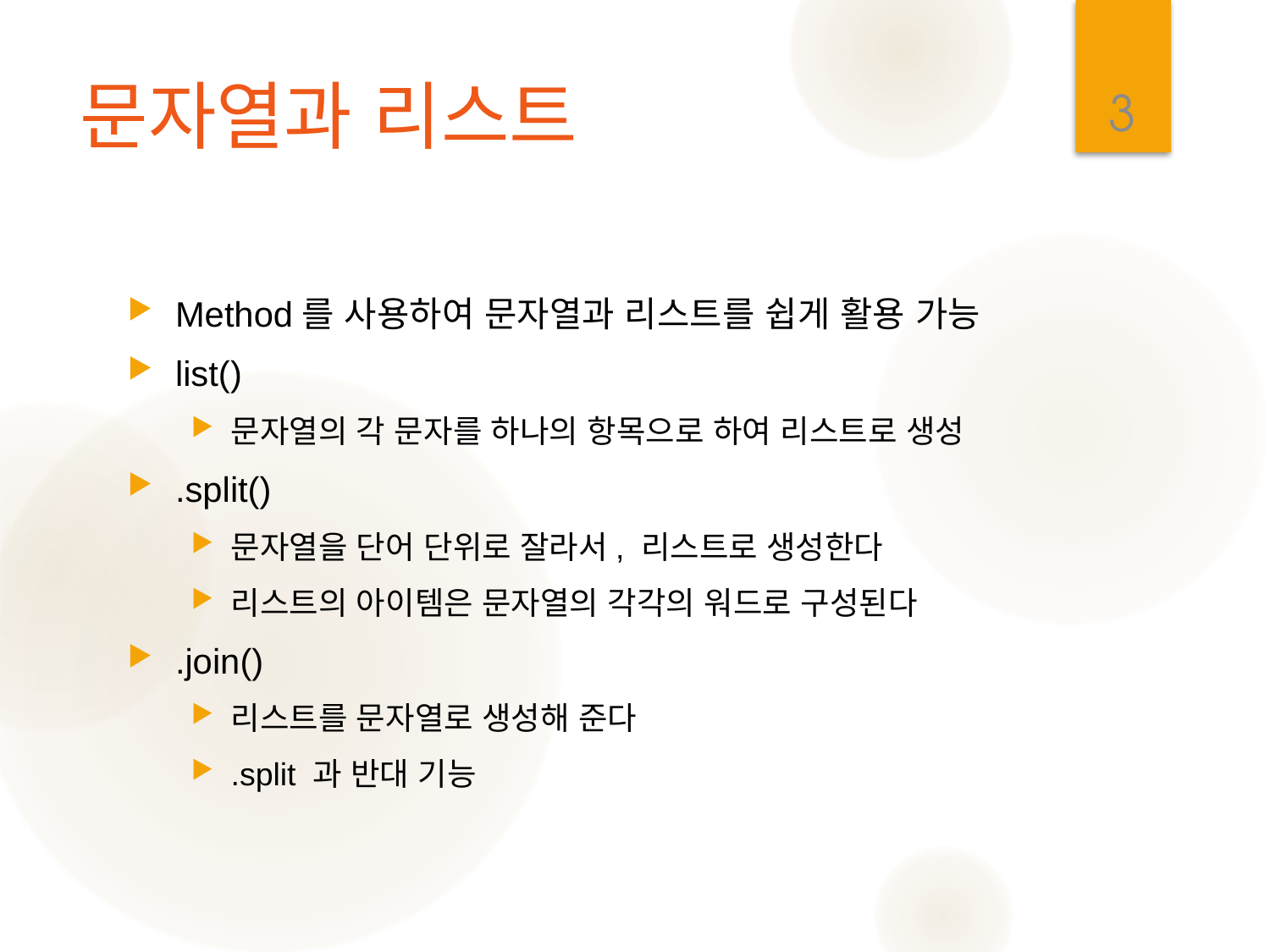

3
# 문자열과 리스트
Method를 사용하여 문자열과 리스트를 쉽게 활용 가능
list()
문자열의 각 문자를 하나의 항목으로 하여 리스트로 생성
.split()
문자열을 단어 단위로 잘라서, 리스트로 생성한다
리스트의 아이템은 문자열의 각각의 워드로 구성된다
.join()
리스트를 문자열로 생성해 준다
.split 과 반대 기능